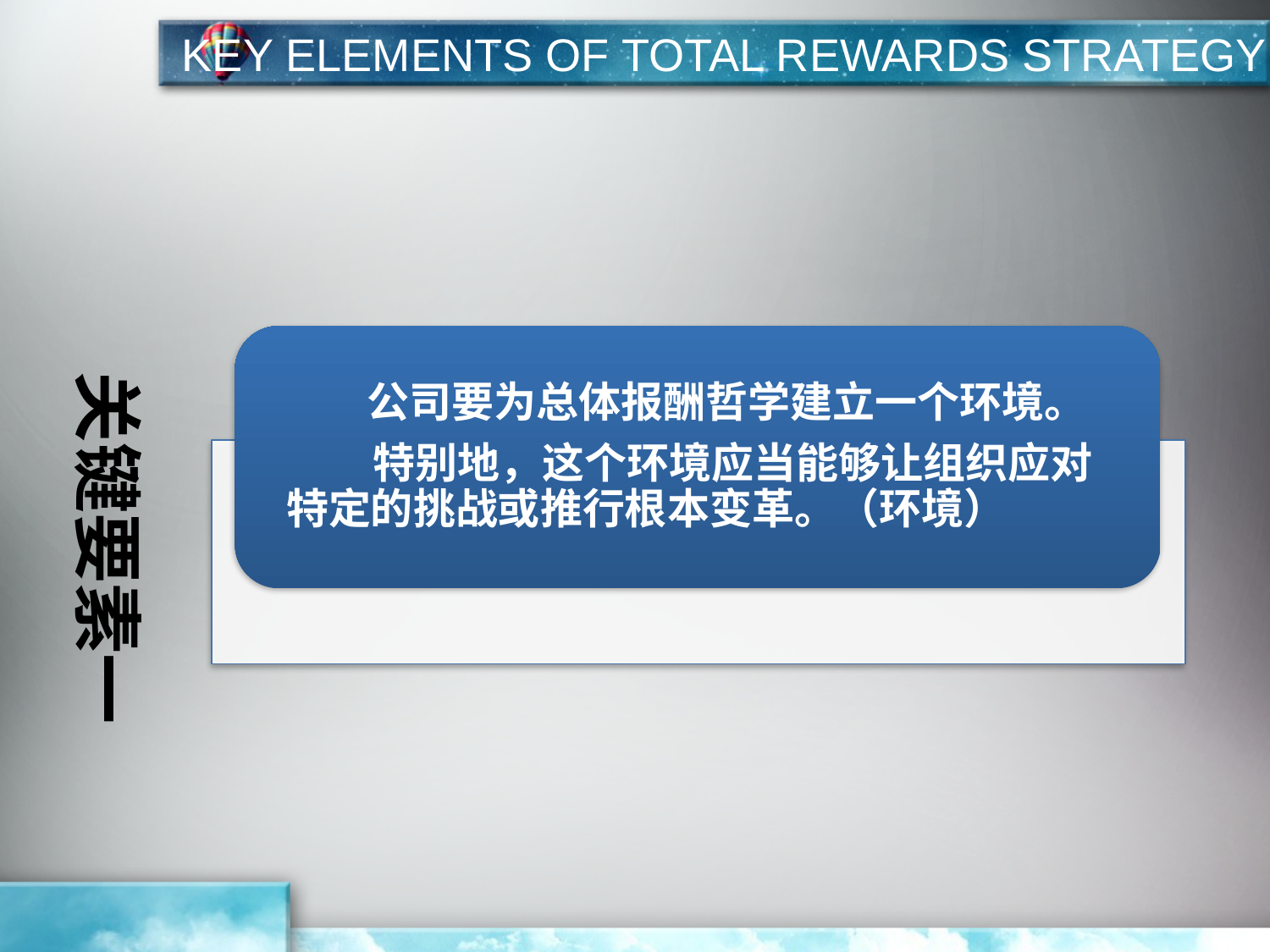

KEY ELEMENTS OF TOTAL REWARDS STRATEGY
         公司要为总体报酬哲学建立一个环境。
        特别地，这个环境应当能够让组织应对特定的挑战或推行根本变革。（环境）
关键要素一